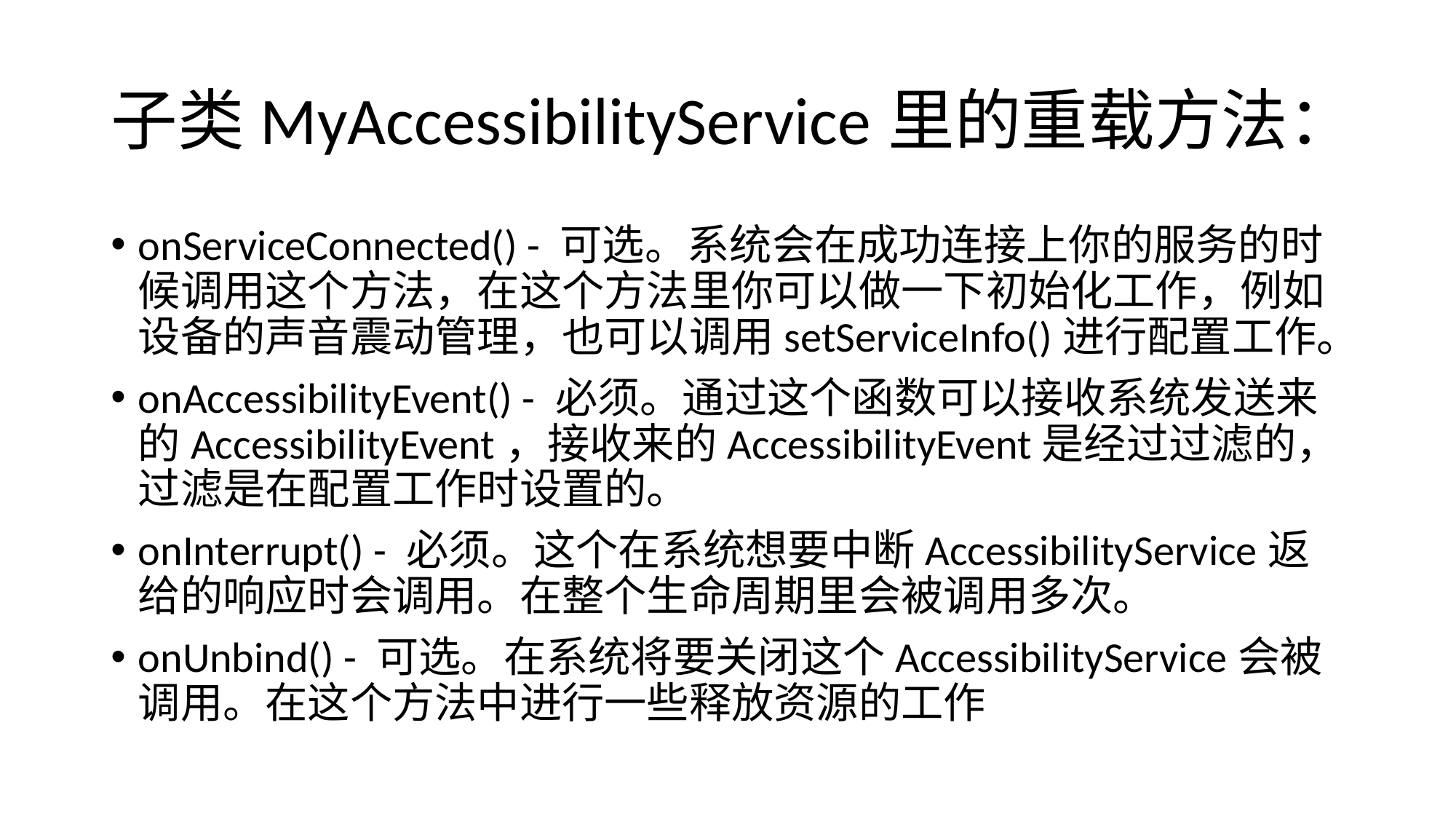

# 子类MyAccessibilityService里的重载方法：
onServiceConnected() - 可选。系统会在成功连接上你的服务的时候调用这个方法，在这个方法里你可以做一下初始化工作，例如设备的声音震动管理，也可以调用setServiceInfo()进行配置工作。
onAccessibilityEvent() - 必须。通过这个函数可以接收系统发送来的AccessibilityEvent，接收来的AccessibilityEvent是经过过滤的，过滤是在配置工作时设置的。
onInterrupt() - 必须。这个在系统想要中断AccessibilityService返给的响应时会调用。在整个生命周期里会被调用多次。
onUnbind() - 可选。在系统将要关闭这个AccessibilityService会被调用。在这个方法中进行一些释放资源的工作